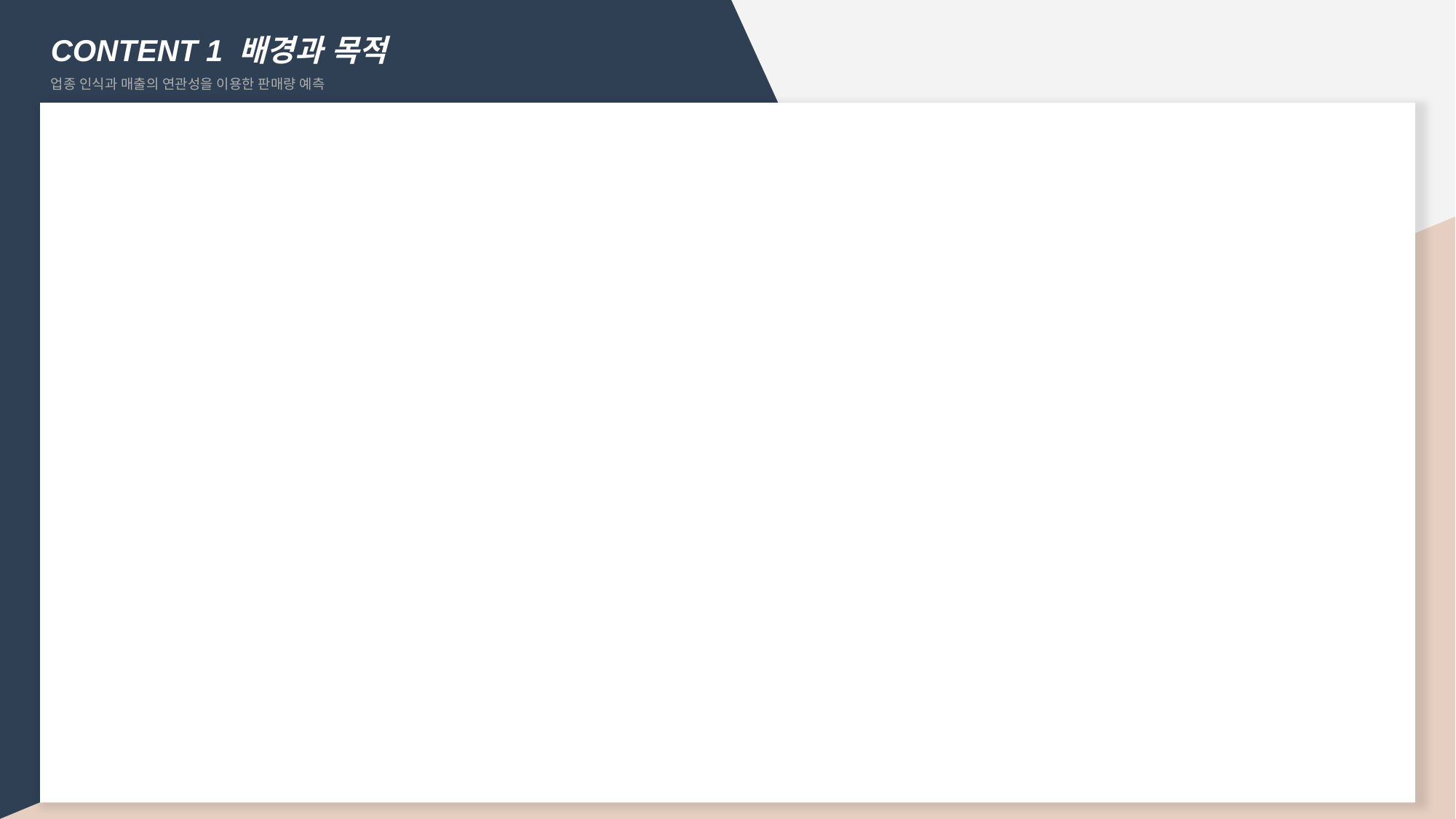

CONTENT 1 배경과 목적
업종 인식과 매출의 연관성을 이용한 판매량 예측